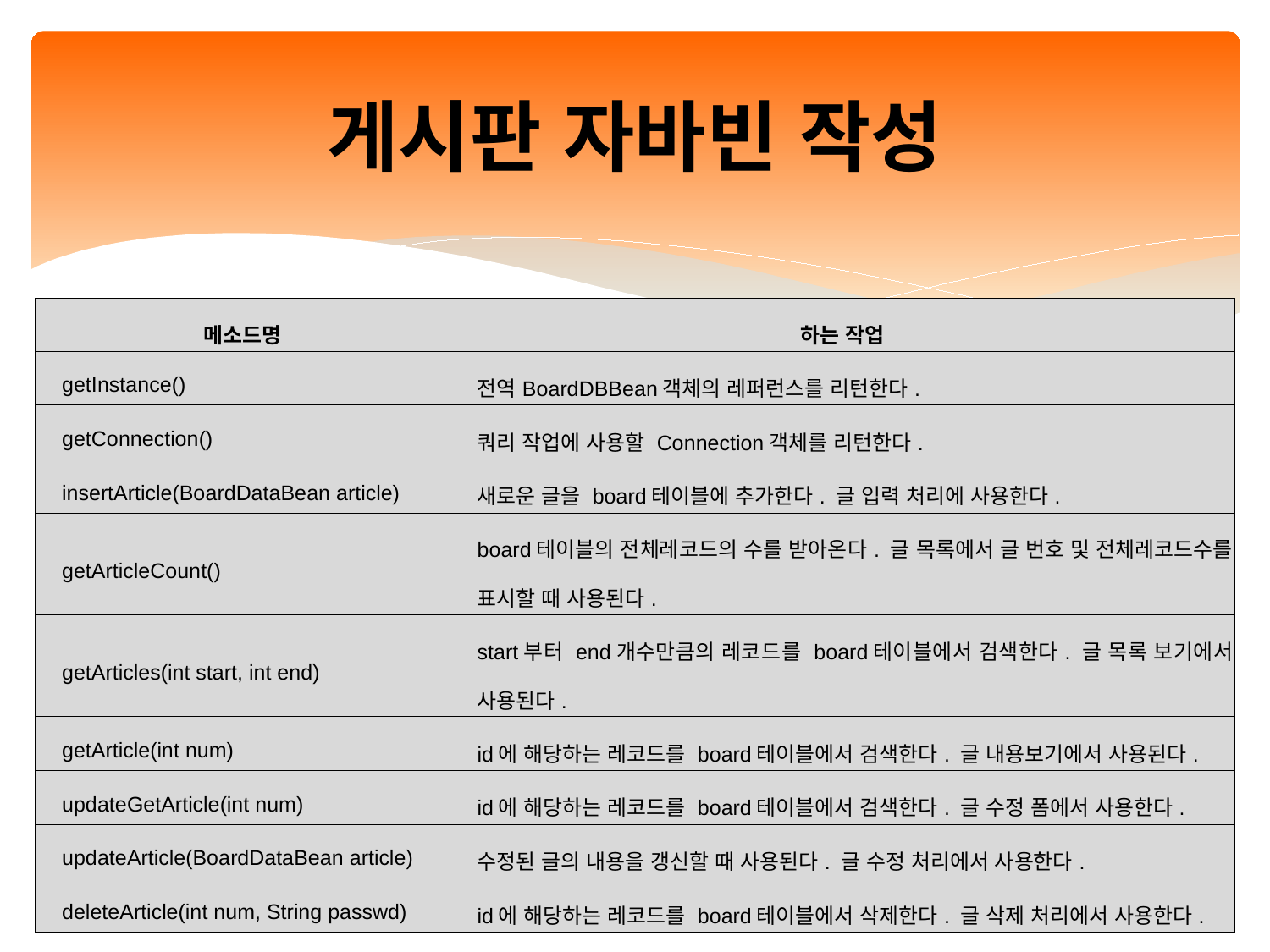

# 게시판 자바빈 작성
| 메소드명 | 하는 작업 |
| --- | --- |
| getInstance() | 전역BoardDBBean객체의 레퍼런스를 리턴한다. |
| getConnection() | 쿼리 작업에 사용할 Connection객체를 리턴한다. |
| insertArticle(BoardDataBean article) | 새로운 글을 board테이블에 추가한다. 글 입력 처리에 사용한다. |
| getArticleCount() | board테이블의 전체레코드의 수를 받아온다. 글 목록에서 글 번호 및 전체레코드수를 표시할 때 사용된다. |
| getArticles(int start, int end) | start부터 end개수만큼의 레코드를 board테이블에서 검색한다. 글 목록 보기에서 사용된다. |
| getArticle(int num) | id에 해당하는 레코드를 board테이블에서 검색한다. 글 내용보기에서 사용된다. |
| updateGetArticle(int num) | id에 해당하는 레코드를 board테이블에서 검색한다. 글 수정 폼에서 사용한다. |
| updateArticle(BoardDataBean article) | 수정된 글의 내용을 갱신할 때 사용된다. 글 수정 처리에서 사용한다. |
| deleteArticle(int num, String passwd) | id에 해당하는 레코드를 board테이블에서 삭제한다. 글 삭제 처리에서 사용한다. |
DB처리빈(BoardDBBean)